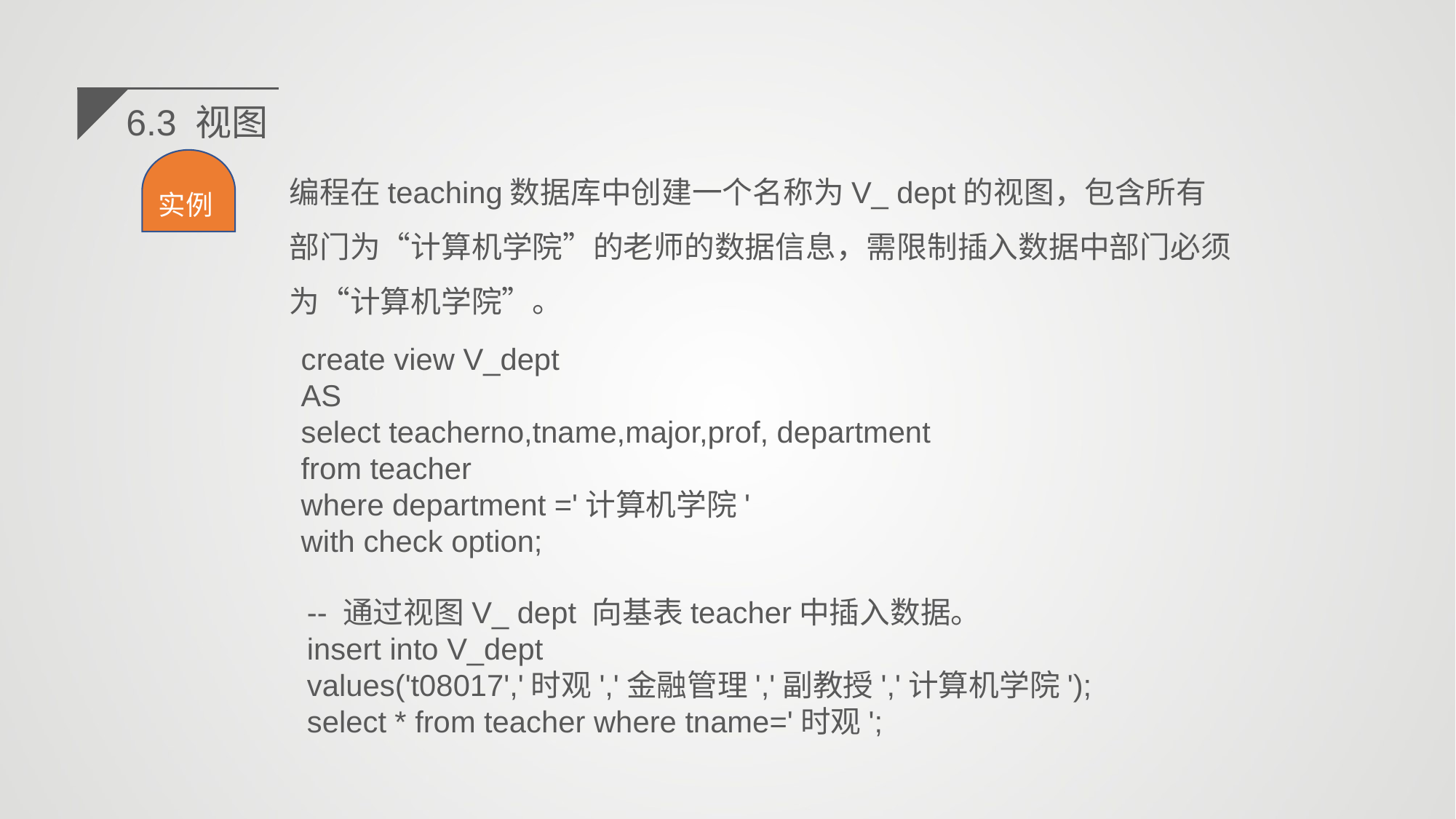

6.3 视图

编程在teaching数据库中创建一个名称为V_ dept的视图，包含所有部门为“计算机学院”的老师的数据信息，需限制插入数据中部门必须为“计算机学院”。
实例
create view V_dept
AS
select teacherno,tname,major,prof, department
from teacher
where department ='计算机学院'
with check option;
-- 通过视图V_ dept 向基表teacher中插入数据。
insert into V_dept
values('t08017','时观','金融管理','副教授','计算机学院');
select * from teacher where tname='时观';